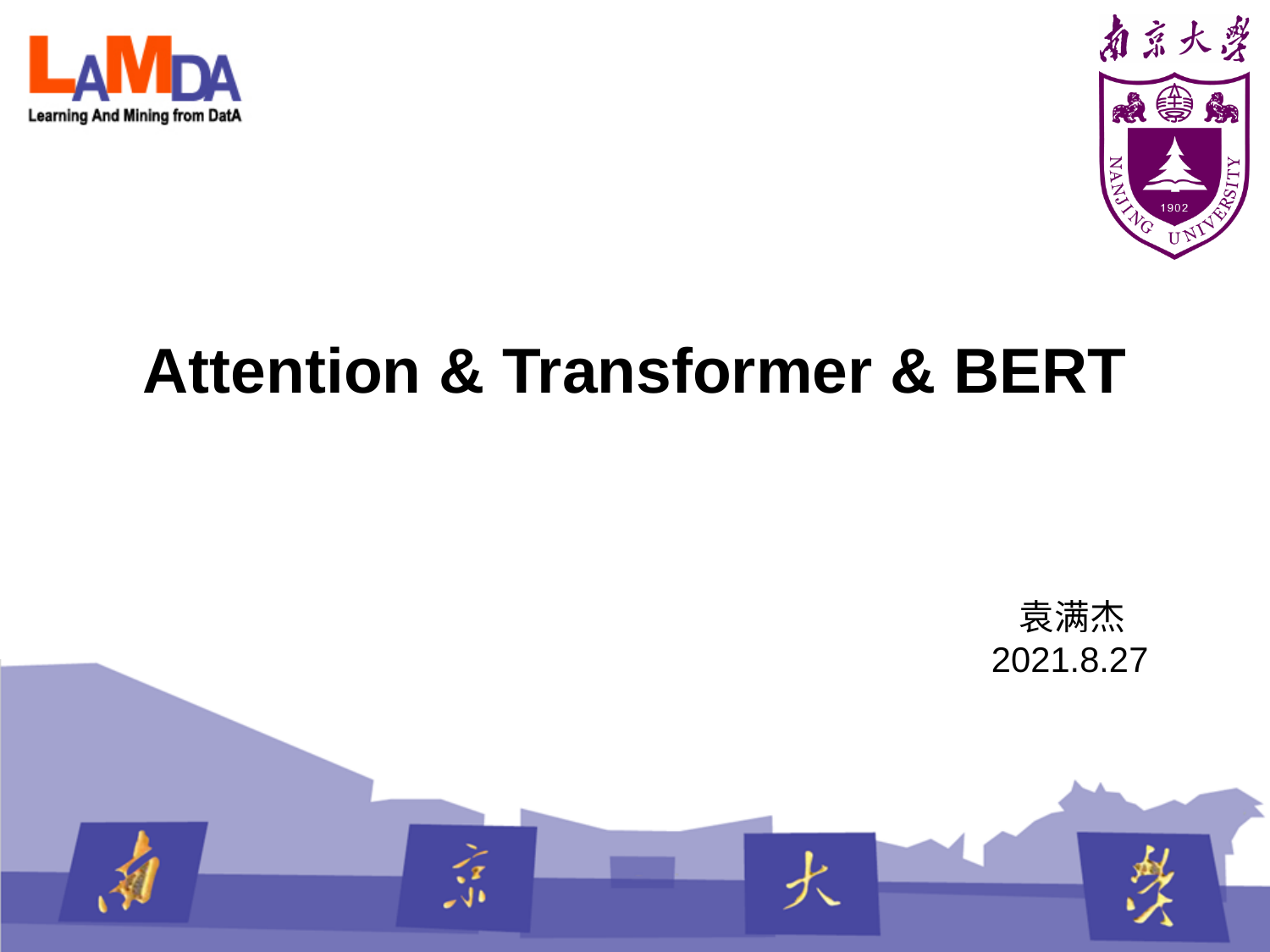

# Attention & Transformer & BERT
	袁满杰
2021.8.27